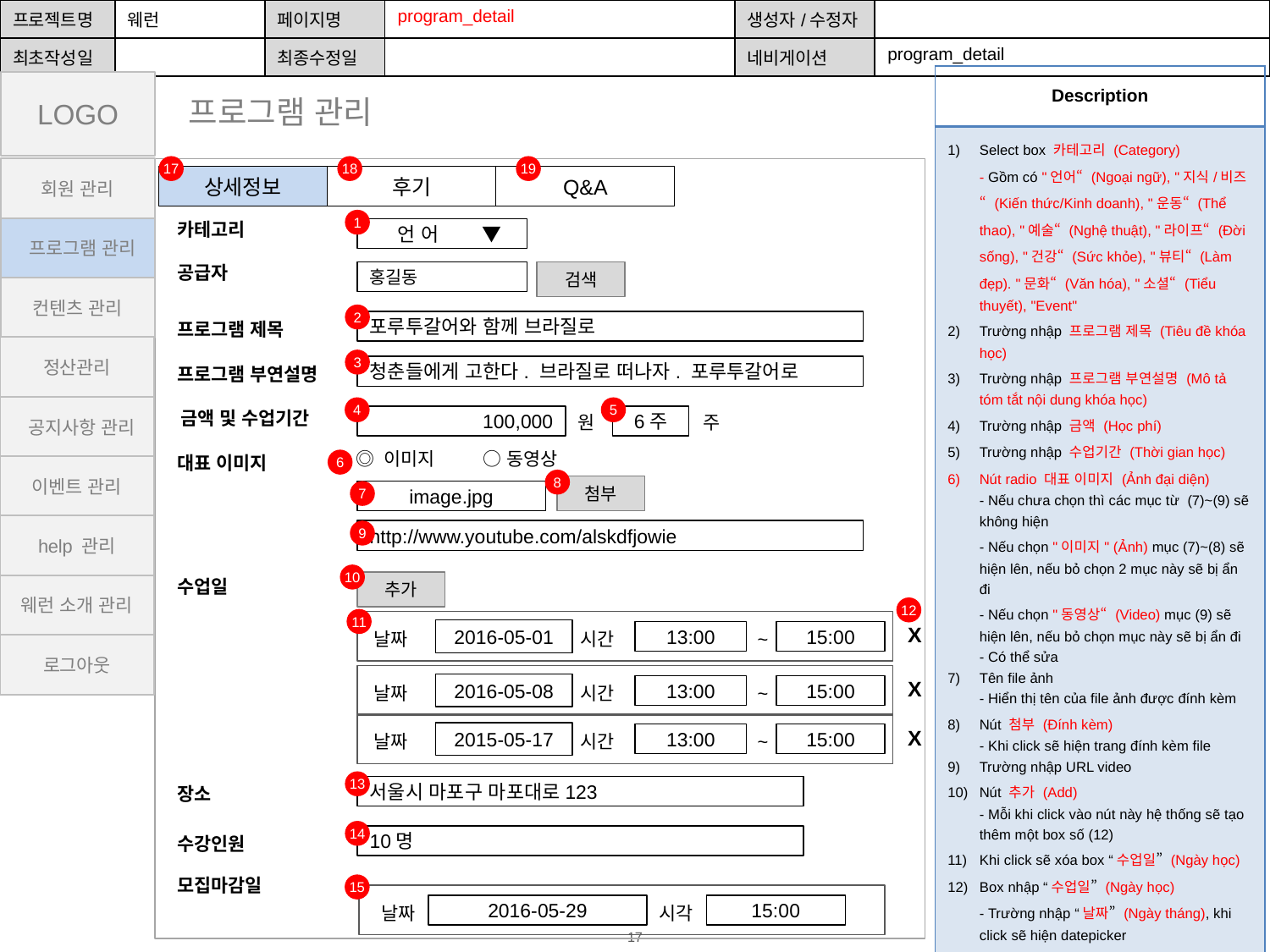

| 프로젝트명 | 웨런 | 페이지명 | program\_detail | 생성자/수정자 |  |
| --- | --- | --- | --- | --- | --- |
| 최초작성일 |  | 최종수정일 |  | 네비게이션 | program\_detail |
| Description |
| --- |
| Select box 카테고리 (Category) - Gồm có "언어“ (Ngoại ngữ), "지식/비즈“ (Kiến thức/Kinh doanh), "운동“ (Thể thao), "예술“ (Nghệ thuật), "라이프“ (Đời sống), "건강“ (Sức khỏe), "뷰티“ (Làm đẹp). "문화“ (Văn hóa), "소셜“ (Tiểu thuyết), "Event" Trường nhập 프로그램 제목 (Tiêu đề khóa học) Trường nhập 프로그램 부연설명 (Mô tả tóm tắt nội dung khóa học) Trường nhập 금액 (Học phí) Trường nhập 수업기간 (Thời gian học) Nút radio 대표 이미지 (Ảnh đại diện) - Nếu chưa chọn thì các mục từ (7)~(9) sẽ không hiện - Nếu chọn "이미지" (Ảnh) mục (7)~(8) sẽ hiện lên, nếu bỏ chọn 2 mục này sẽ bị ẩn đi - Nếu chọn "동영상“ (Video) mục (9) sẽ hiện lên, nếu bỏ chọn mục này sẽ bị ẩn đi - Có thể sửa Tên file ảnh - Hiển thị tên của file ảnh được đính kèm Nút 첨부 (Đính kèm) - Khi click sẽ hiện trang đính kèm file Trường nhập URL video Nút 추가 (Add) - Mỗi khi click vào nút này hệ thống sẽ tạo thêm một box số (12) Khi click sẽ xóa box “수업일” (Ngày học) Box nhập “수업일” (Ngày học) - Trường nhập “날짜” (Ngày tháng), khi click sẽ hiện datepicker - Trường nhập “시간” (Thời gian), khi click sẽ hiện timepicker Trường nhập 장소 (Địa điểm Trường nhập 수강인원 (Quy mô lớp học) Box nhập 모집마감일 (Ngày hết hạn tuyển sinh) - Trường nhập “날짜” (Ngày tháng), khi click sẽ hiện datepicker - Trường nhập “시각” (Giờ), khi click sẽ hiện timepicker Tab 상세정보 (Thông tin chi tiết) : Khi click sẽ di chuyển đến [program\_detail] Tab 후기 (Comment): Khi click sẽ di chuyển đến [program\_detail\_comment] Tab Q&A - Khi click sẽ di chuyển đến [program\_detail\_qa] Xem tiếp trang sau |
LOGO
프로그램 관리
17
18
19
회원 관리

상세정보
후기
Q&A
1
카테고리
 프로그램 관리
  언 어        ▼
공급자
홍길동
검색
컨텐츠 관리
2
프로그램 제목
포루투갈어와 함께 브라질로
정산관리
3
프로그램 부연설명
청춘들에게 고한다. 브라질로 떠나자. 포루투갈어로
로그아웃
 공지사항 관리
4
5
금액 및 수업기간
원
주
100,000
6주
6
◎ 이미지	○ 동영상
대표 이미지
6
어워드 관리
이벤트 관리
8
8
첨부
7
image.jpg
help 관리
9
http://www.youtube.com/alskdfjowie
10
수업일
추가
웨런 소개 관리
12
11

X
2016-05-01
날짜
시간
13:00
~
15:00
로그아웃

X
2016-05-08
날짜
시간
13:00
~
15:00

X
2015-05-17
날짜
시간
13:00
~
15:00
13
장소
서울시 마포구 마포대로123
14
수강인원
10명
모집마감일
15

날짜
2016-05-29
시각
15:00